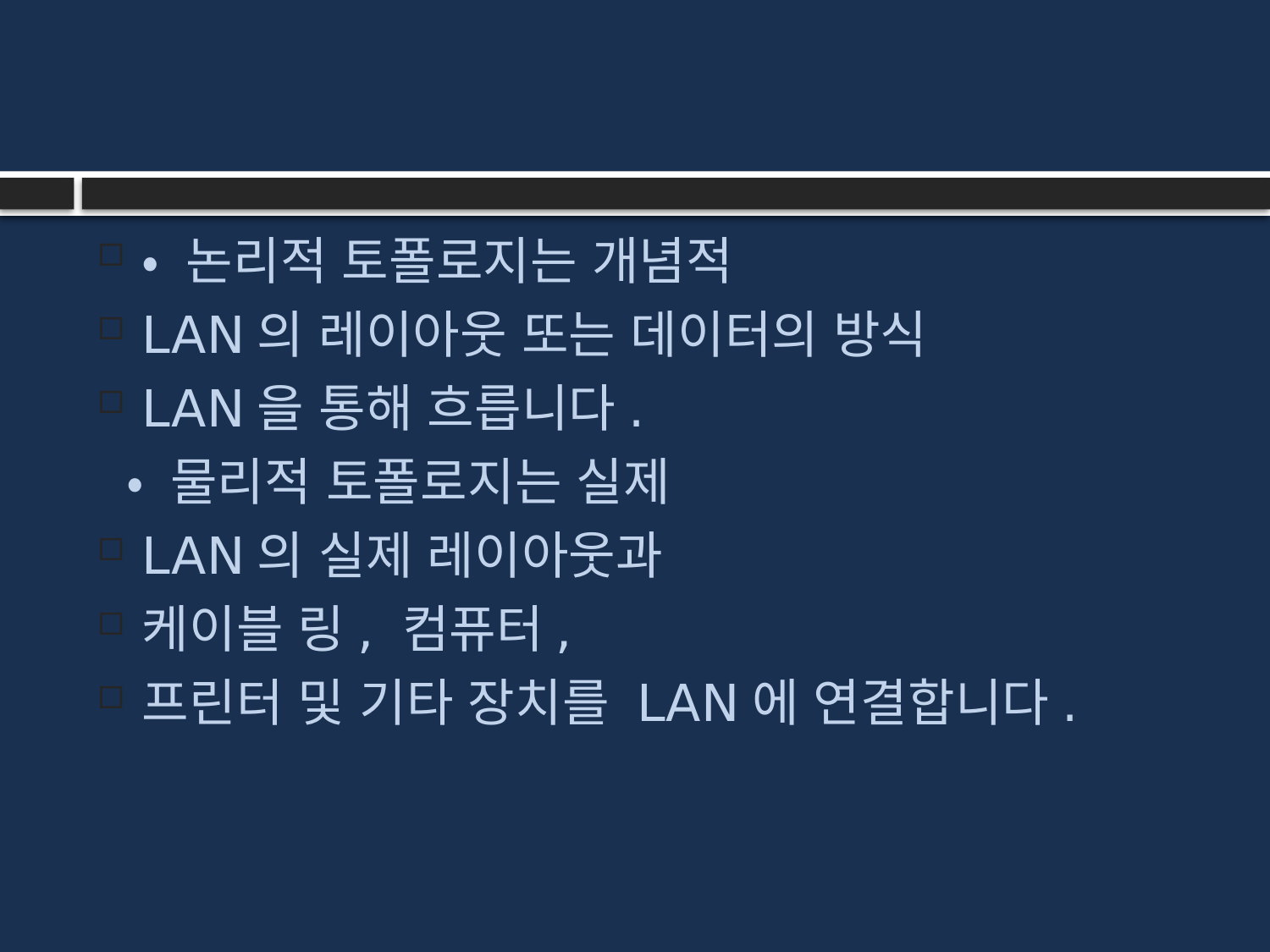

#
• 논리적 토폴로지는 개념적
LAN의 레이아웃 또는 데이터의 방식
LAN을 통해 흐릅니다.
  • 물리적 토폴로지는 실제
LAN의 실제 레이아웃과
케이블 링, 컴퓨터,
프린터 및 기타 장치를 LAN에 연결합니다.